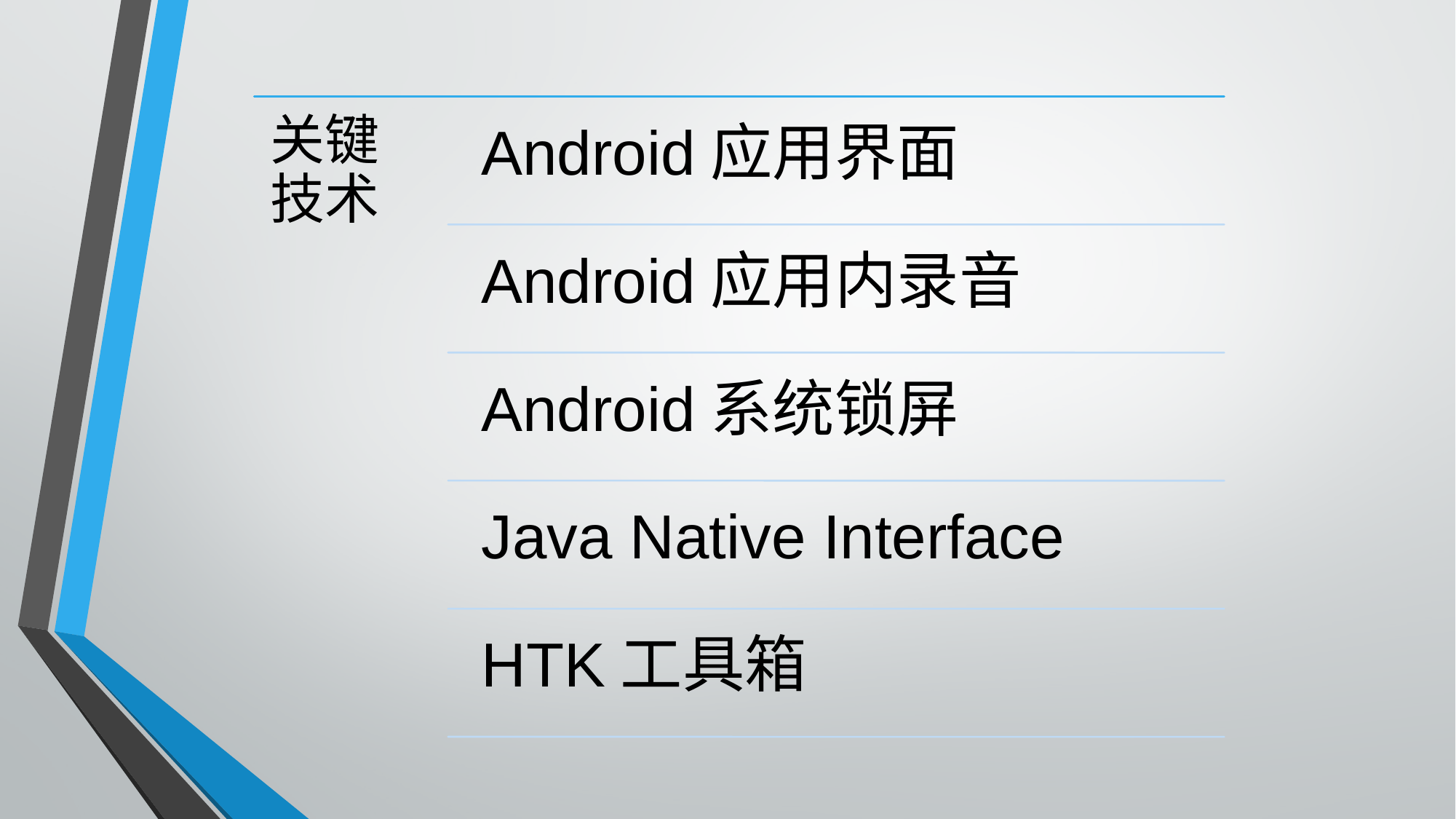

关键技术
Android应用界面
Android应用内录音
Android系统锁屏
Java Native Interface
HTK工具箱